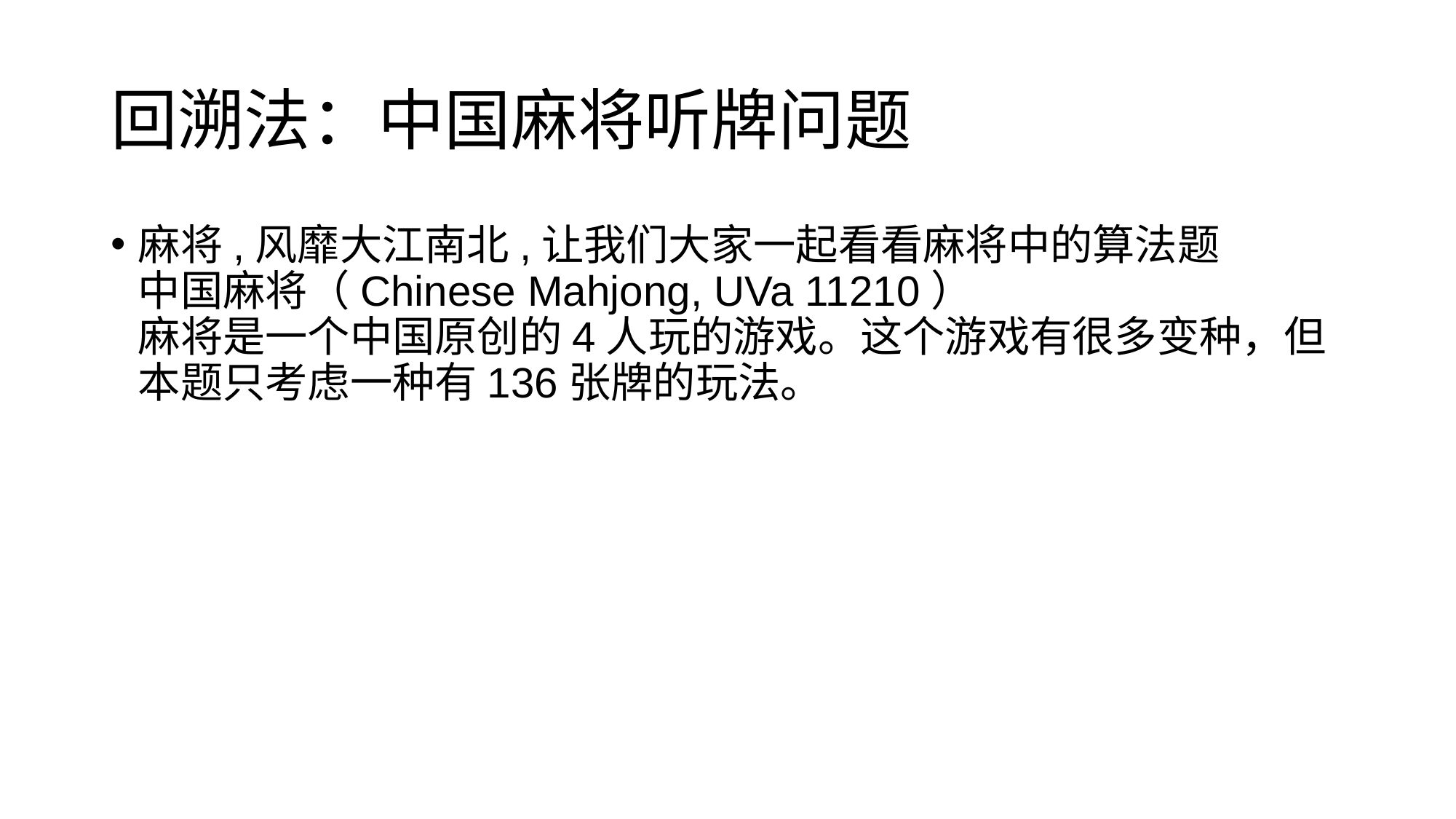

# 回溯法：中国麻将听牌问题
麻将,风靡大江南北,让我们大家一起看看麻将中的算法题
中国麻将（Chinese Mahjong, UVa 11210）
麻将是一个中国原创的4人玩的游戏。这个游戏有很多变种，但本题只考虑一种有136张牌的玩法。